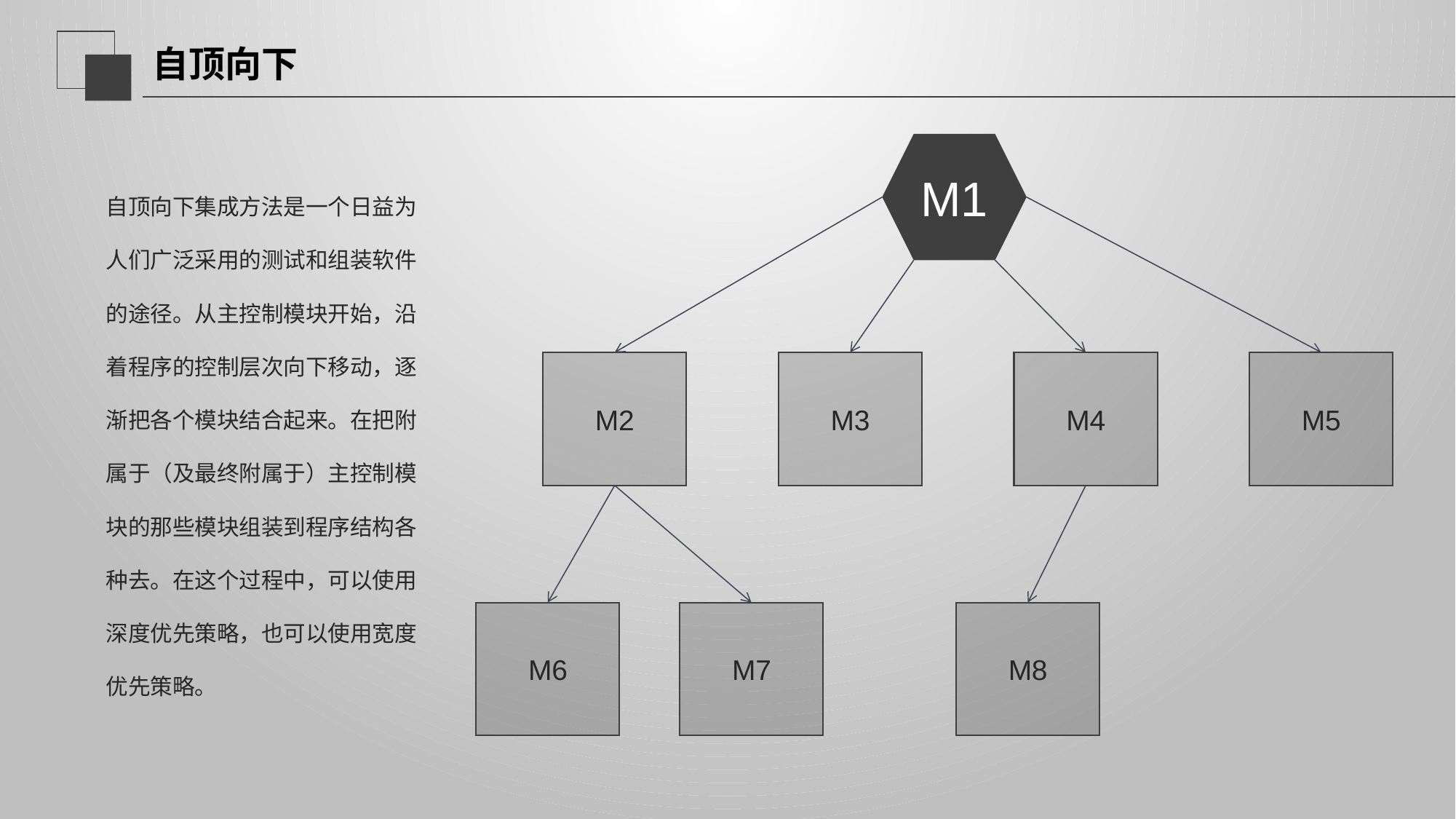

# 自顶向下
M1
自顶向下集成方法是一个日益为人们广泛采用的测试和组装软件的途径。从主控制模块开始，沿着程序的控制层次向下移动，逐渐把各个模块结合起来。在把附属于（及最终附属于）主控制模块的那些模块组装到程序结构各种去。在这个过程中，可以使用深度优先策略，也可以使用宽度优先策略。
M2
M4
M5
M3
M6
M7
M8